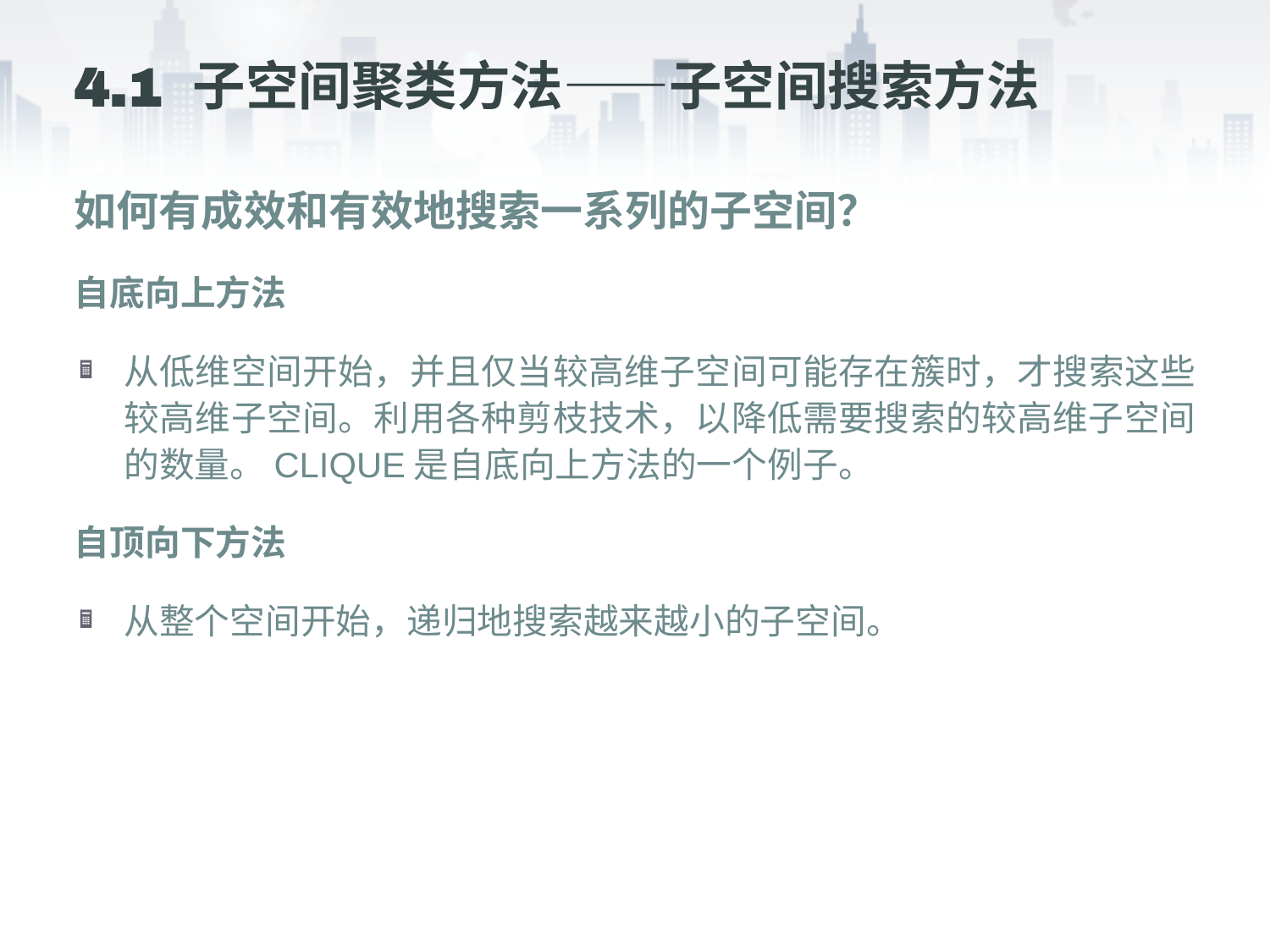

# 4.1 子空间聚类方法——子空间搜索方法
如何有成效和有效地搜索一系列的子空间？
自底向上方法
从低维空间开始，并且仅当较高维子空间可能存在簇时，才搜索这些较高维子空间。利用各种剪枝技术，以降低需要搜索的较高维子空间的数量。CLIQUE是自底向上方法的一个例子。
自顶向下方法
从整个空间开始，递归地搜索越来越小的子空间。